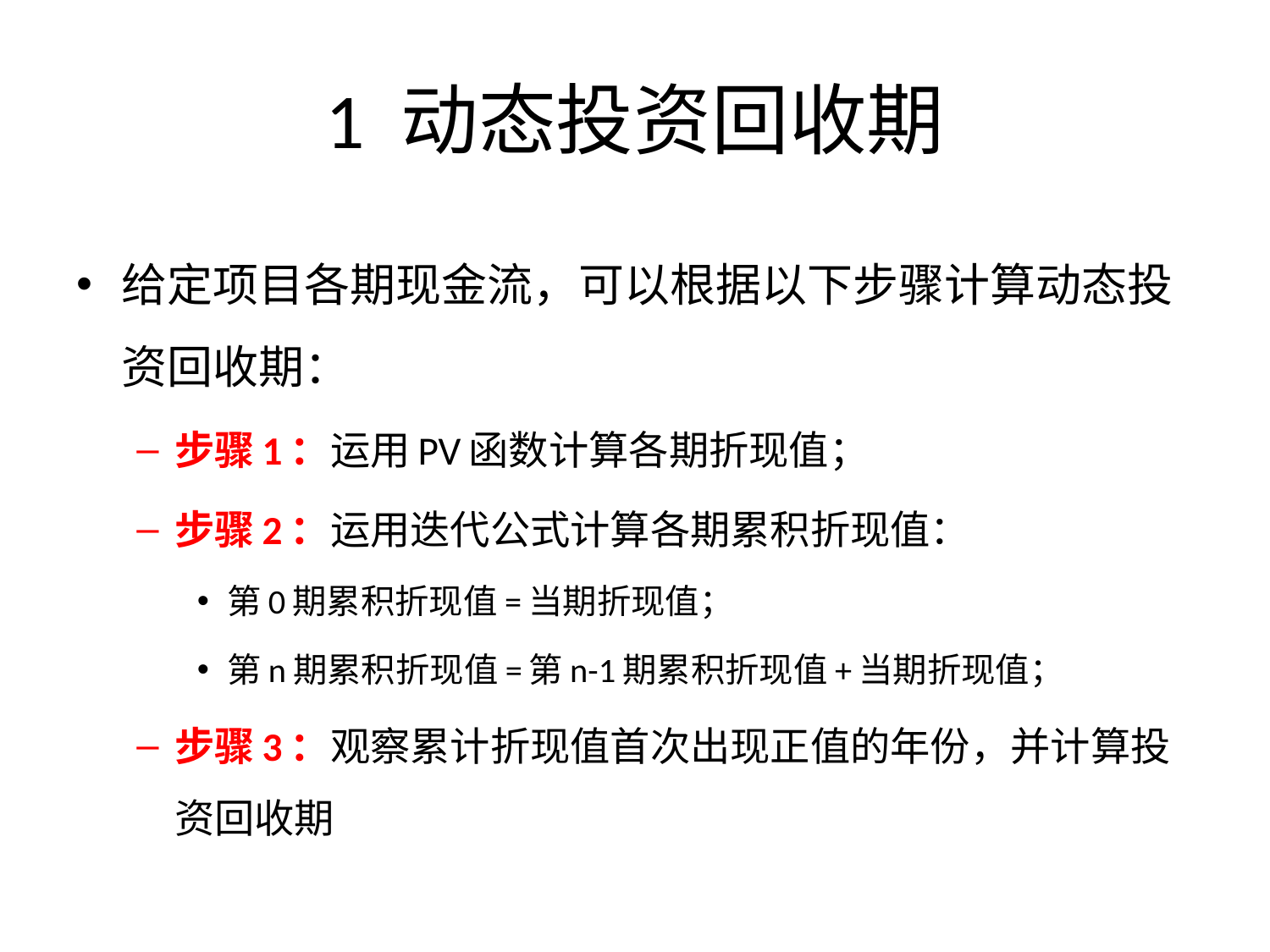

# 1 动态投资回收期
给定项目各期现金流，可以根据以下步骤计算动态投资回收期：
步骤1：运用PV函数计算各期折现值；
步骤2：运用迭代公式计算各期累积折现值：
第0期累积折现值=当期折现值；
第n期累积折现值=第n-1期累积折现值+当期折现值；
步骤3：观察累计折现值首次出现正值的年份，并计算投资回收期